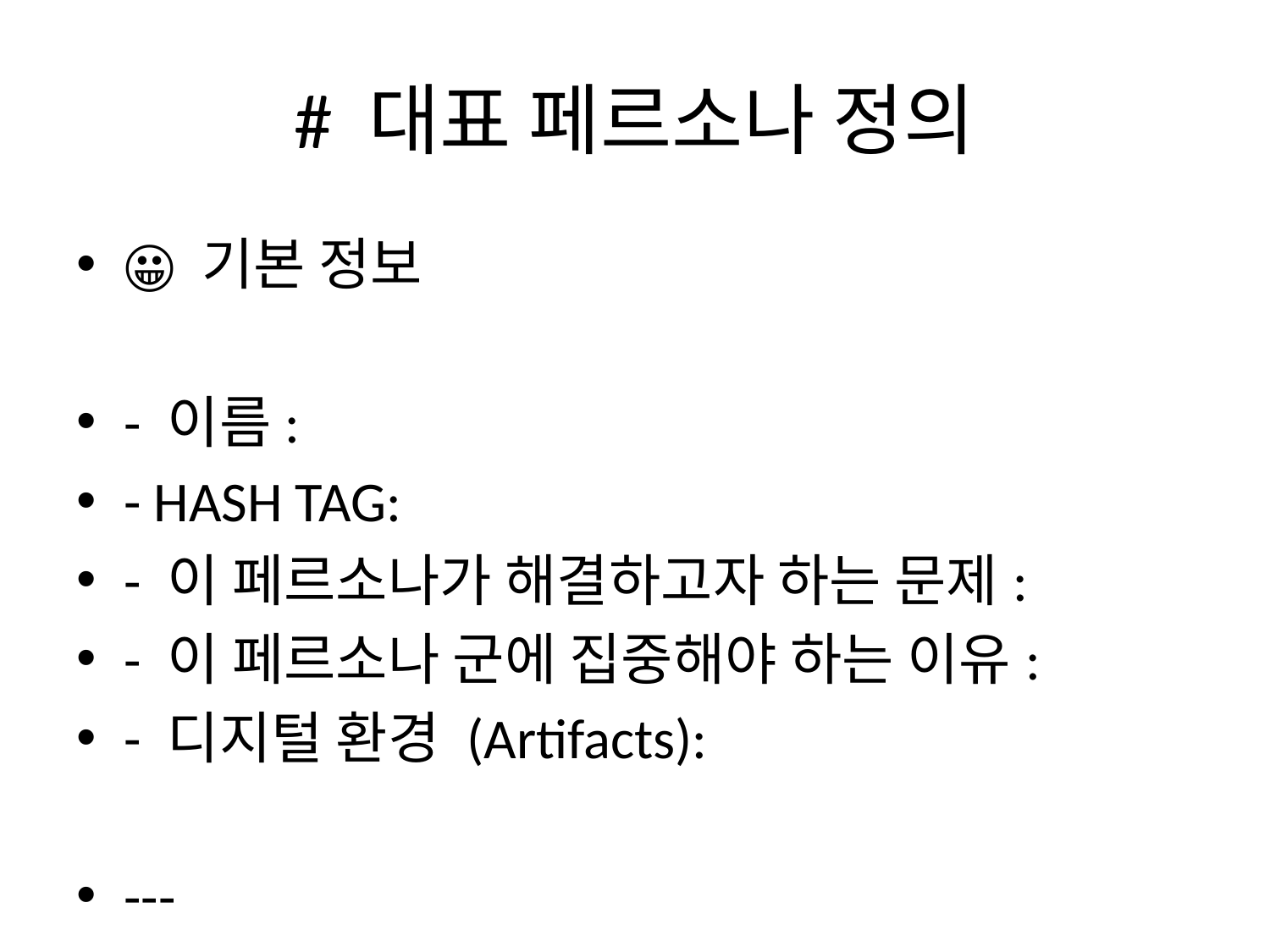

# # 대표 페르소나 정의
😀 기본 정보

- 이름:
- HASH TAG:
- 이 페르소나가 해결하고자 하는 문제:
- 이 페르소나 군에 집중해야 하는 이유:
- 디지털 환경 (Artifacts):

---

📊 인구통계학적 (Static Persona)

1. 성별:
2. 나이:
3. 직업:
4. 가족 상황:
5. 기술 수준:
6. 특징:

---

📈 상황 맥락적 (Dynamic Persona)

1. 주된 상황:
2. 주요 패턴:
3. 행동 변화:

---

❤️‍🔥 심층적 (Meta Persona)

> 서비스를 사용해서 상황을 개선 관련

1. 주요 요구:
2. 감정적 동기:
3. 가치관:

---

🔎 이 문제와 관련된 추가 분석 포인트

1. 기대효과 관련